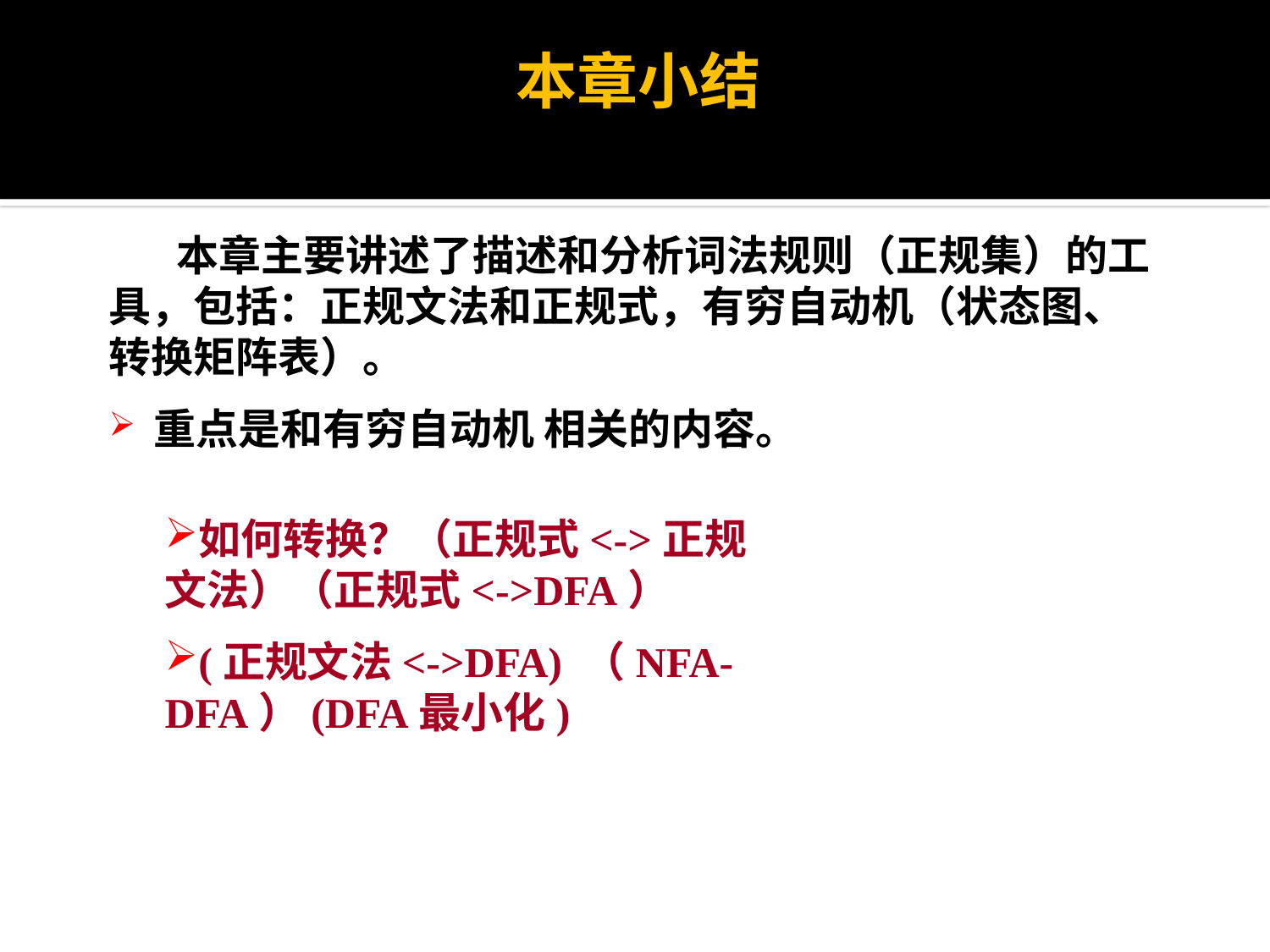

# 本章小结
      本章主要讲述了描述和分析词法规则（正规集）的工具，包括：正规文法和正规式，有穷自动机（状态图、转换矩阵表）。
重点是和有穷自动机 相关的内容。

如何转换？（正规式<->正规文法）（正规式<->DFA）
(正规文法<->DFA) （NFA-DFA）(DFA最小化)